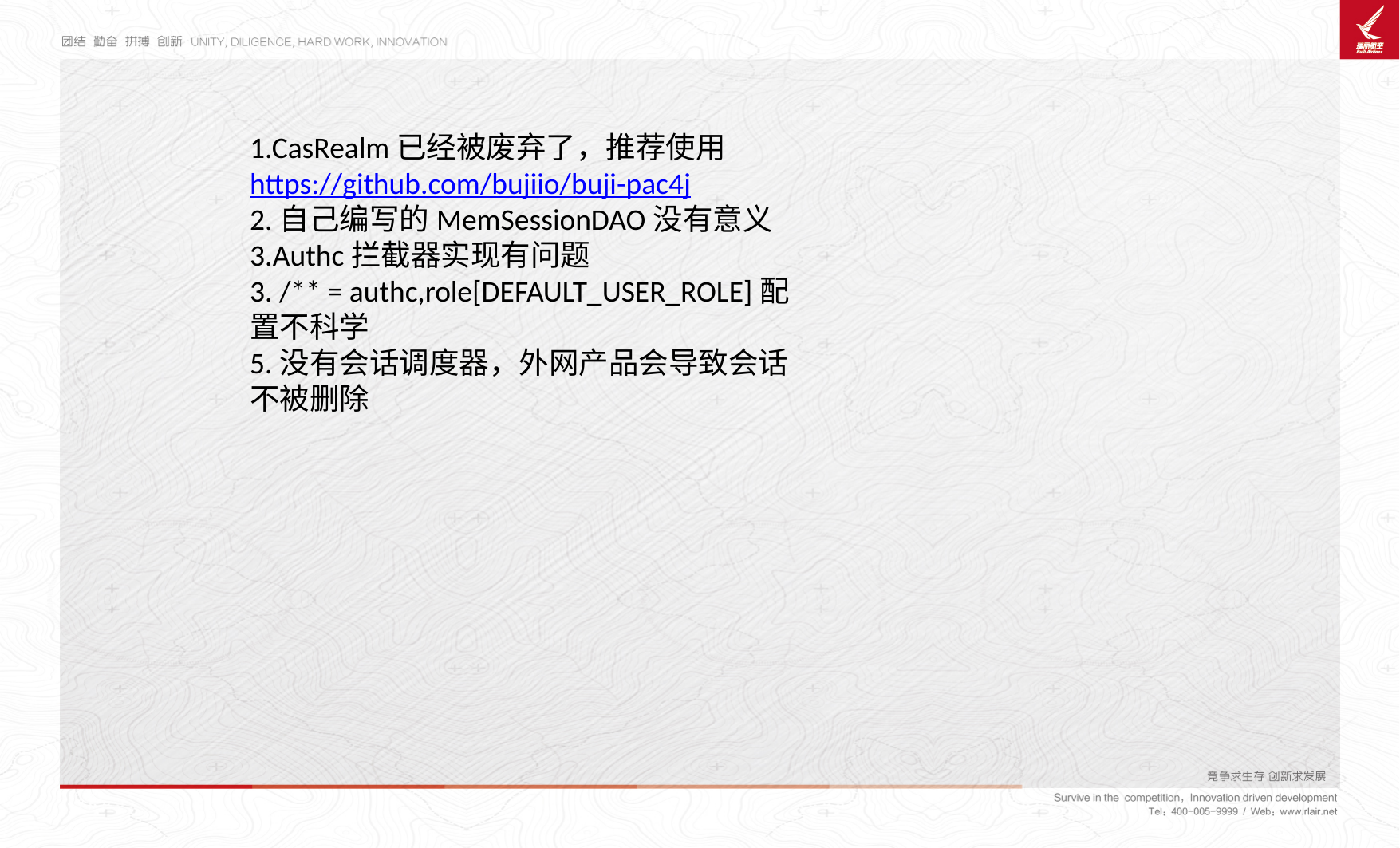

1.CasRealm已经被废弃了，推荐使用
https://github.com/bujiio/buji-pac4j
2.自己编写的MemSessionDAO没有意义
3.Authc拦截器实现有问题
3. /** = authc,role[DEFAULT_USER_ROLE]配置不科学
5.没有会话调度器，外网产品会导致会话不被删除